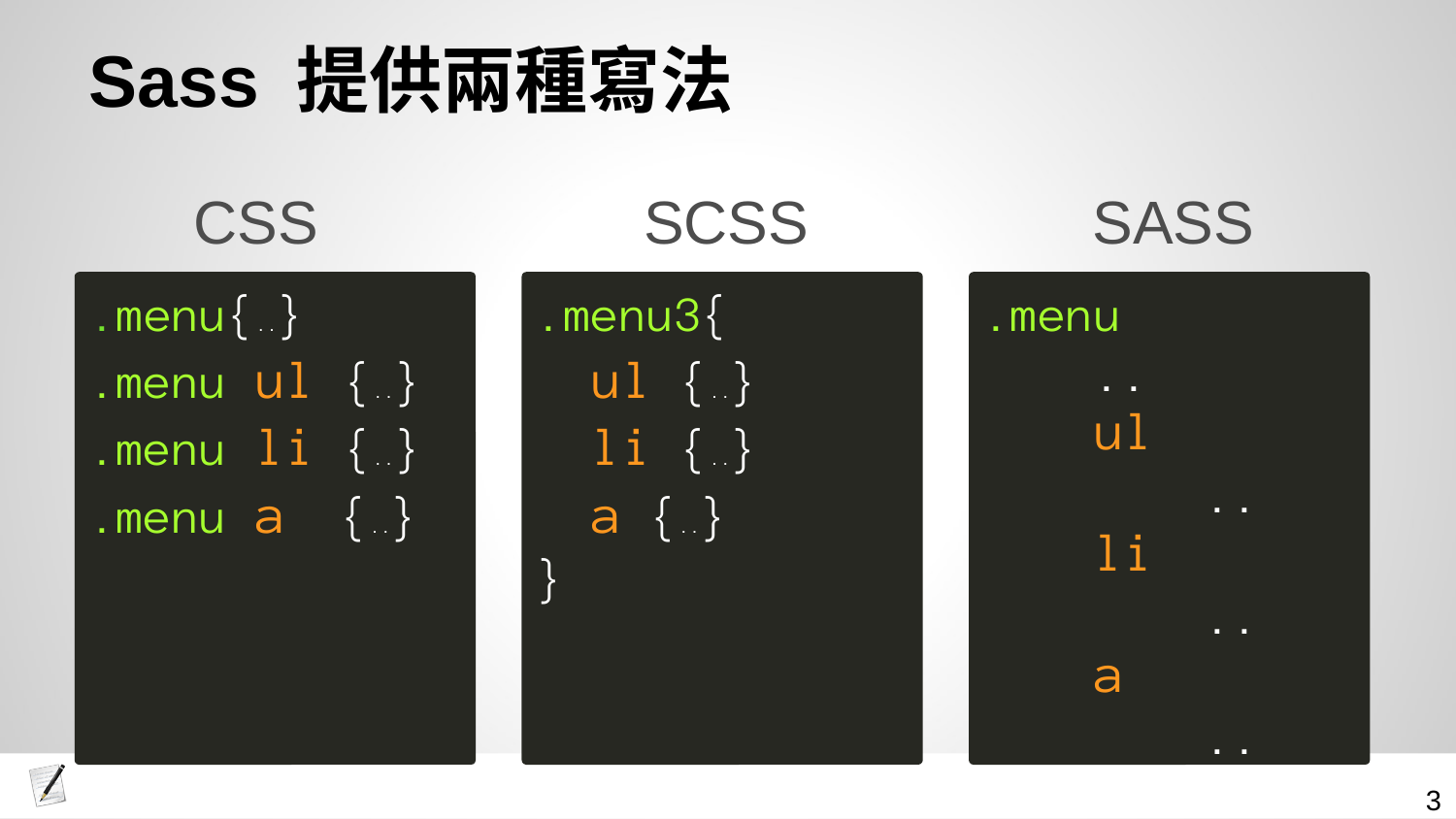

Sass 提供兩種寫法
CSS
SCSS
SASS
.menu{..}
.menu ul {..}
.menu li {..}
.menu a  {..}
.menu3{
  ul {..}
  li {..}
  a {..}
}
.menu
    ..
    ul
        ..
    li
        ..
    a
        ..
3